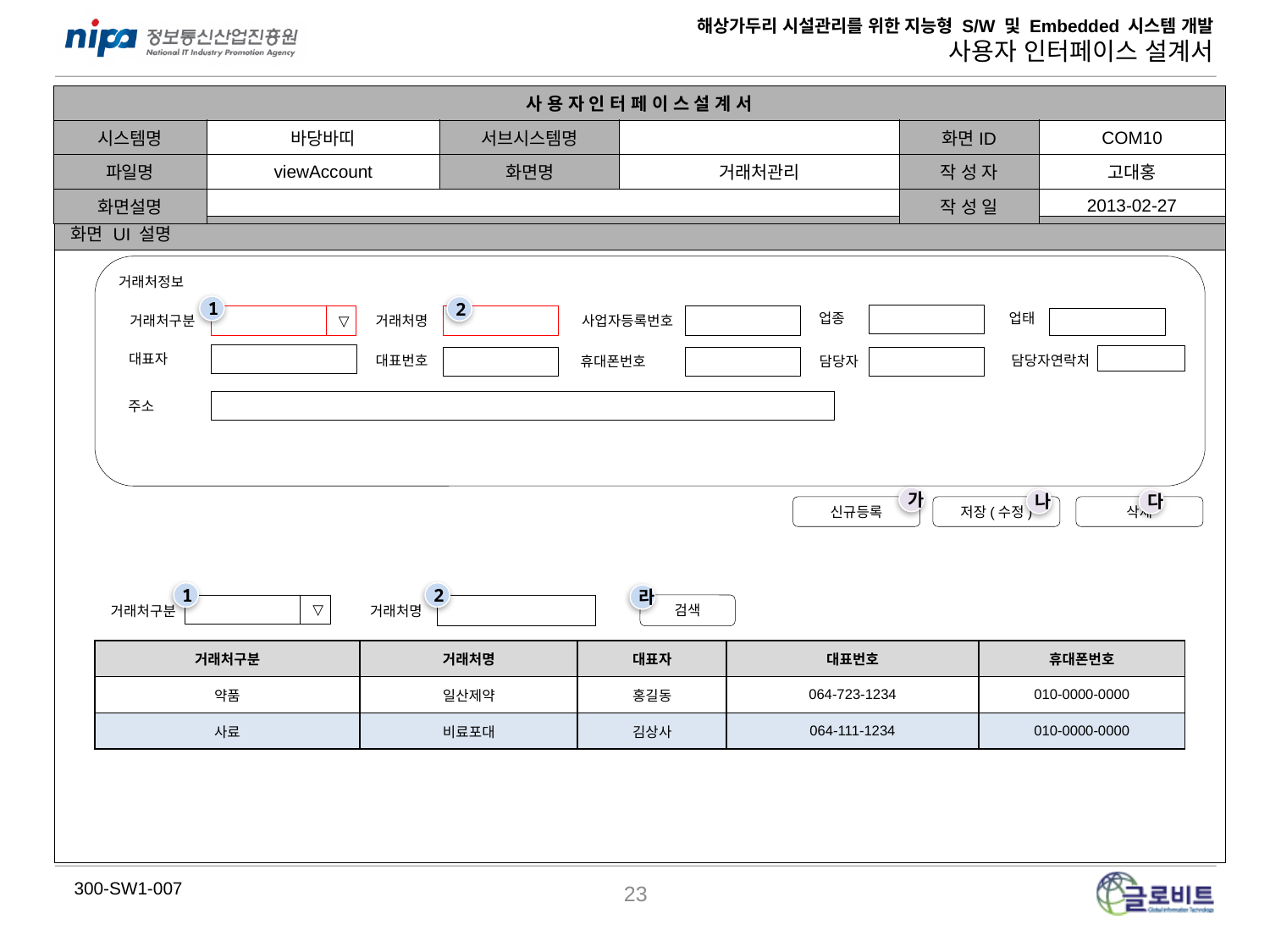

| 사 용 자 인 터 페 이 스 설 계 서 |  |  |  |  |  |
| --- | --- | --- | --- | --- | --- |
| 시스템명 | 바당바띠 | 서브시스템명 |  | 화면ID | COM10 |
| 파일명 | viewAccount | 화면명 | 거래처관리 | 작 성 자 | 고대홍 |
| 화면설명 |  |  |  | 작 성 일 | 2013-02-27 |
| 화면 UI 설명 |
| --- |
|  |
거래처정보

1
2
업종
업태

거래처구분

▽
거래처명

사업자등록번호

대표자

담당자연락처

대표번호
담당자

휴대폰번호

주소

가
나
다
신규등록
저장(수정)
삭제
1
2
라

▽

검색
거래처명
거래처구분
| 거래처구분 | 거래처명 | 대표자 | 대표번호 | 휴대폰번호 |
| --- | --- | --- | --- | --- |
| 약품 | 일산제약 | 홍길동 | 064-723-1234 | 010-0000-0000 |
| 사료 | 비료포대 | 김상사 | 064-111-1234 | 010-0000-0000 |